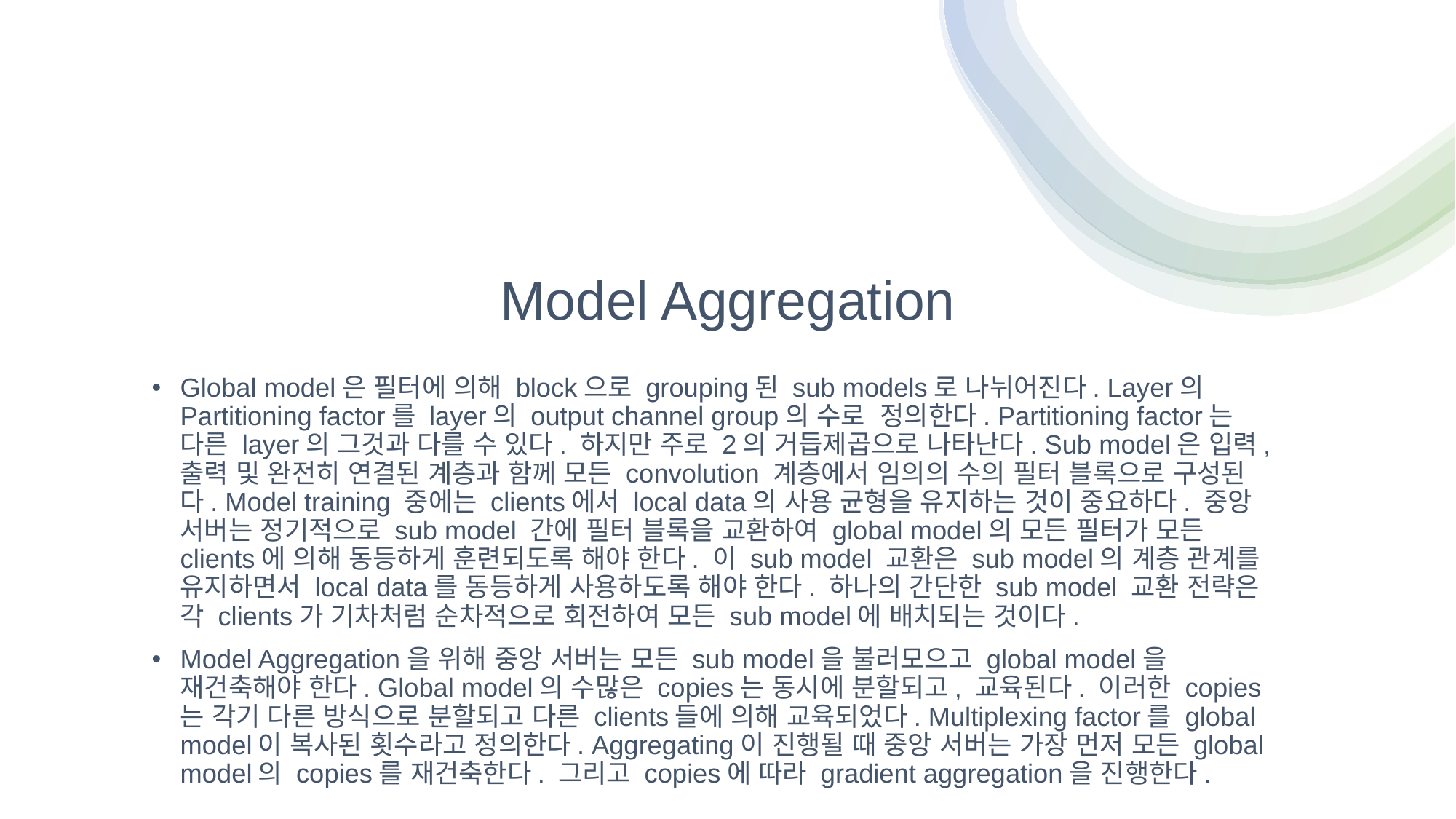

# Model Aggregation
Global model은 필터에 의해 block으로 grouping된 sub models로 나뉘어진다. Layer의  Partitioning factor를 layer의 output channel group의 수로  정의한다. Partitioning factor는 다른 layer의 그것과 다를 수 있다. 하지만 주로 2의 거듭제곱으로 나타난다. Sub model은 입력, 출력 및 완전히 연결된 계층과 함께 모든 convolution 계층에서 임의의 수의 필터 블록으로 구성된다. Model training 중에는 clients에서 local data의 사용 균형을 유지하는 것이 중요하다. 중앙 서버는 정기적으로 sub model 간에 필터 블록을 교환하여 global model의 모든 필터가 모든 clients에 의해 동등하게 훈련되도록 해야 한다. 이 sub model 교환은 sub model의 계층 관계를 유지하면서 local data를 동등하게 사용하도록 해야 한다. 하나의 간단한 sub model 교환 전략은 각 clients가 기차처럼 순차적으로 회전하여 모든 sub model에 배치되는 것이다.
Model Aggregation을 위해 중앙 서버는 모든 sub model을 불러모으고 global model을 재건축해야 한다. Global model의 수많은 copies는 동시에 분할되고, 교육된다. 이러한 copies는 각기 다른 방식으로 분할되고 다른 clients들에 의해 교육되었다. Multiplexing factor를 global model이 복사된 횟수라고 정의한다. Aggregating이 진행될 때 중앙 서버는 가장 먼저 모든 global model의 copies를 재건축한다. 그리고 copies에 따라 gradient aggregation을 진행한다.